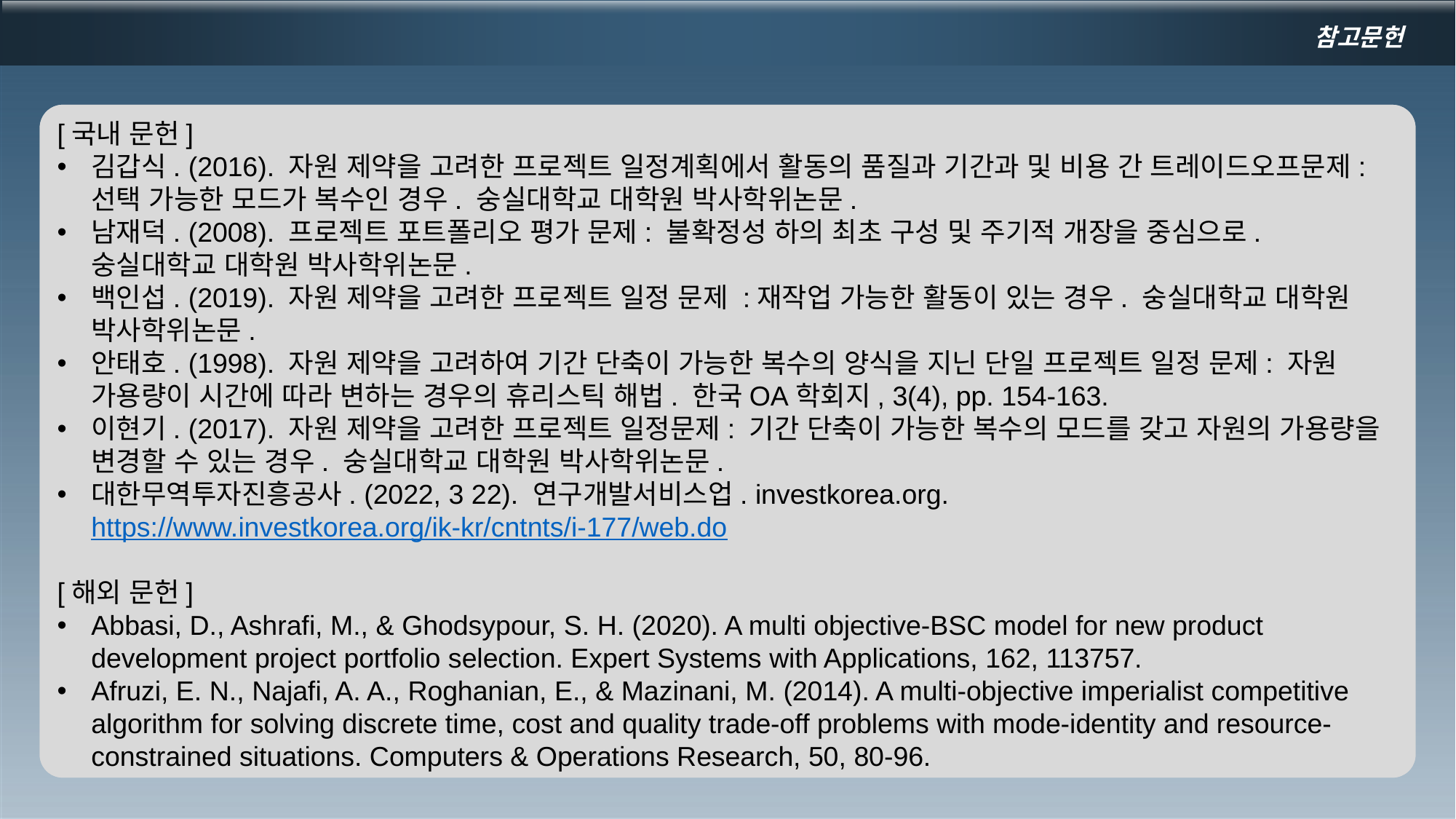

참고문헌
[국내 문헌]
김갑식. (2016). 자원 제약을 고려한 프로젝트 일정계획에서 활동의 품질과 기간과 및 비용 간 트레이드오프문제: 선택 가능한 모드가 복수인 경우. 숭실대학교 대학원 박사학위논문.
남재덕. (2008). 프로젝트 포트폴리오 평가 문제: 불확정성 하의 최초 구성 및 주기적 개장을 중심으로. 숭실대학교 대학원 박사학위논문.
백인섭. (2019). 자원 제약을 고려한 프로젝트 일정 문제 :재작업 가능한 활동이 있는 경우. 숭실대학교 대학원 박사학위논문.
안태호. (1998). 자원 제약을 고려하여 기간 단축이 가능한 복수의 양식을 지닌 단일 프로젝트 일정 문제: 자원 가용량이 시간에 따라 변하는 경우의 휴리스틱 해법. 한국OA학회지, 3(4), pp. 154-163.
이현기. (2017). 자원 제약을 고려한 프로젝트 일정문제: 기간 단축이 가능한 복수의 모드를 갖고 자원의 가용량을 변경할 수 있는 경우. 숭실대학교 대학원 박사학위논문.
대한무역투자진흥공사. (2022, 3 22). 연구개발서비스업. investkorea.org. https://www.investkorea.org/ik-kr/cntnts/i-177/web.do

[해외 문헌]
Abbasi, D., Ashrafi, M., & Ghodsypour, S. H. (2020). A multi objective-BSC model for new product development project portfolio selection. Expert Systems with Applications, 162, 113757.
Afruzi, E. N., Najafi, A. A., Roghanian, E., & Mazinani, M. (2014). A multi-objective imperialist competitive algorithm for solving discrete time, cost and quality trade-off problems with mode-identity and resource-constrained situations. Computers & Operations Research, 50, 80-96.